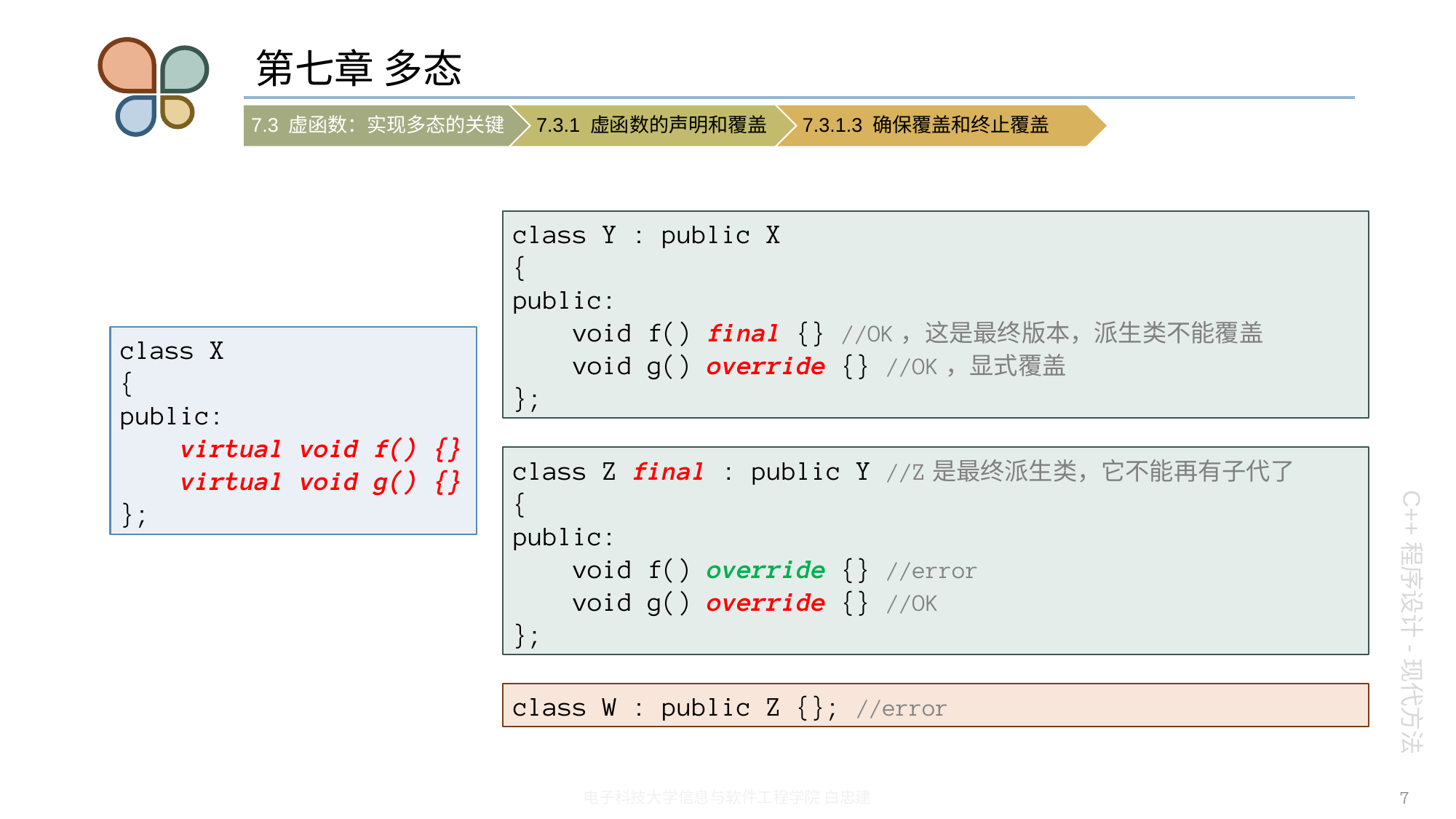

# 第七章 多态
7.3 虚函数：实现多态的关键
7.3.1 虚函数的声明和覆盖
7.3.1.3 确保覆盖和终止覆盖
class Y : public X
{
public:
    void f() final {} //OK，这是最终版本，派生类不能覆盖
    void g() override {} //OK，显式覆盖
};
class X
{
public:
    virtual void f() {}
    virtual void g() {}
};
class Z final : public Y //Z是最终派生类，它不能再有子代了
{
public:
    void f() override {} //error
    void g() override {} //OK
};
class W : public Z {}; //error
7